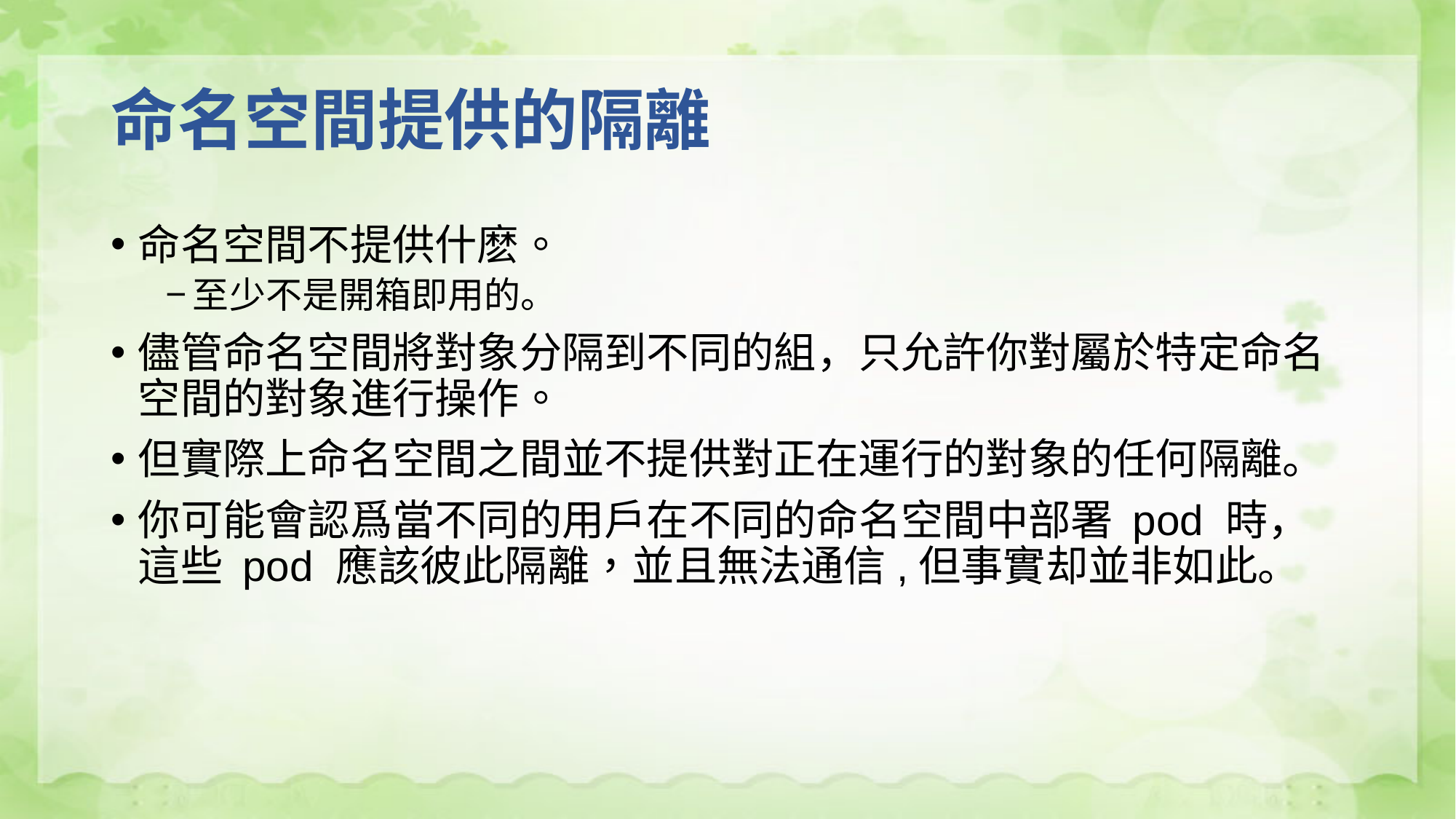

# 命名空間提供的隔離
命名空間不提供什麽。
至少不是開箱即用的。
儘管命名空間將對象分隔到不同的組，只允許你對屬於特定命名空間的對象進行操作。
但實際上命名空間之間並不提供對正在運行的對象的任何隔離。
你可能會認爲當不同的用戶在不同的命名空間中部署 pod 時，這些 pod 應該彼此隔離，並且無法通信,但事實却並非如此。